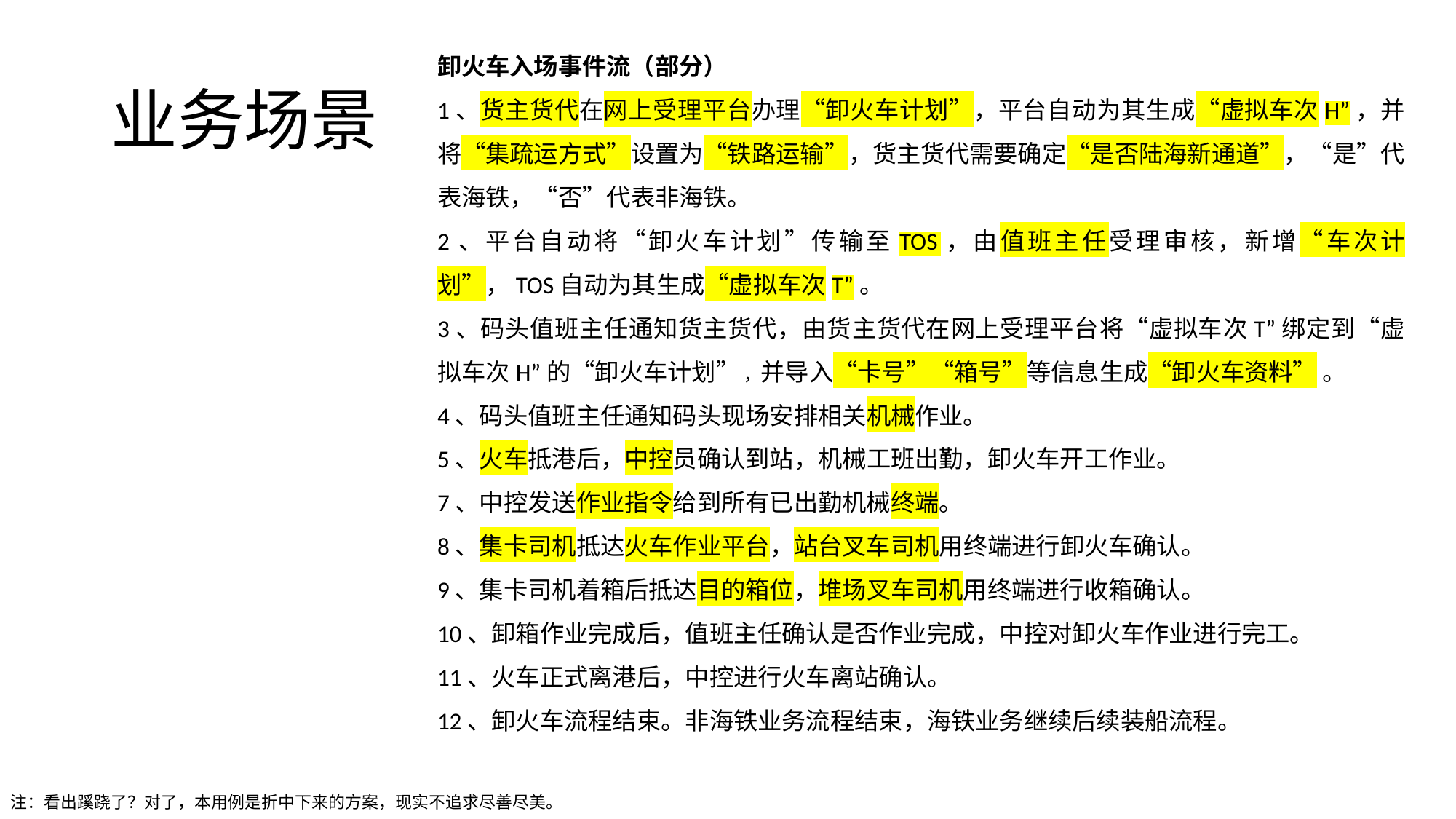

卸火车入场事件流（部分）
1、货主货代在网上受理平台办理“卸火车计划”，平台自动为其生成“虚拟车次H”，并将“集疏运方式”设置为“铁路运输”，货主货代需要确定“是否陆海新通道”，“是”代表海铁，“否”代表非海铁。
2、平台自动将“卸火车计划”传输至TOS，由值班主任受理审核，新增“车次计划”，TOS自动为其生成“虚拟车次T”。
3、码头值班主任通知货主货代，由货主货代在网上受理平台将“虚拟车次T”绑定到“虚拟车次H”的“卸火车计划” ，并导入“卡号”“箱号”等信息生成“卸火车资料” 。
4、码头值班主任通知码头现场安排相关机械作业。
5、火车抵港后，中控员确认到站，机械工班出勤，卸火车开工作业。
7、中控发送作业指令给到所有已出勤机械终端。
8、集卡司机抵达火车作业平台，站台叉车司机用终端进行卸火车确认。
9、集卡司机着箱后抵达目的箱位，堆场叉车司机用终端进行收箱确认。
10、卸箱作业完成后，值班主任确认是否作业完成，中控对卸火车作业进行完工。
11、火车正式离港后，中控进行火车离站确认。
12、卸火车流程结束。非海铁业务流程结束，海铁业务继续后续装船流程。
# 业务场景
注：看出蹊跷了？对了，本用例是折中下来的方案，现实不追求尽善尽美。